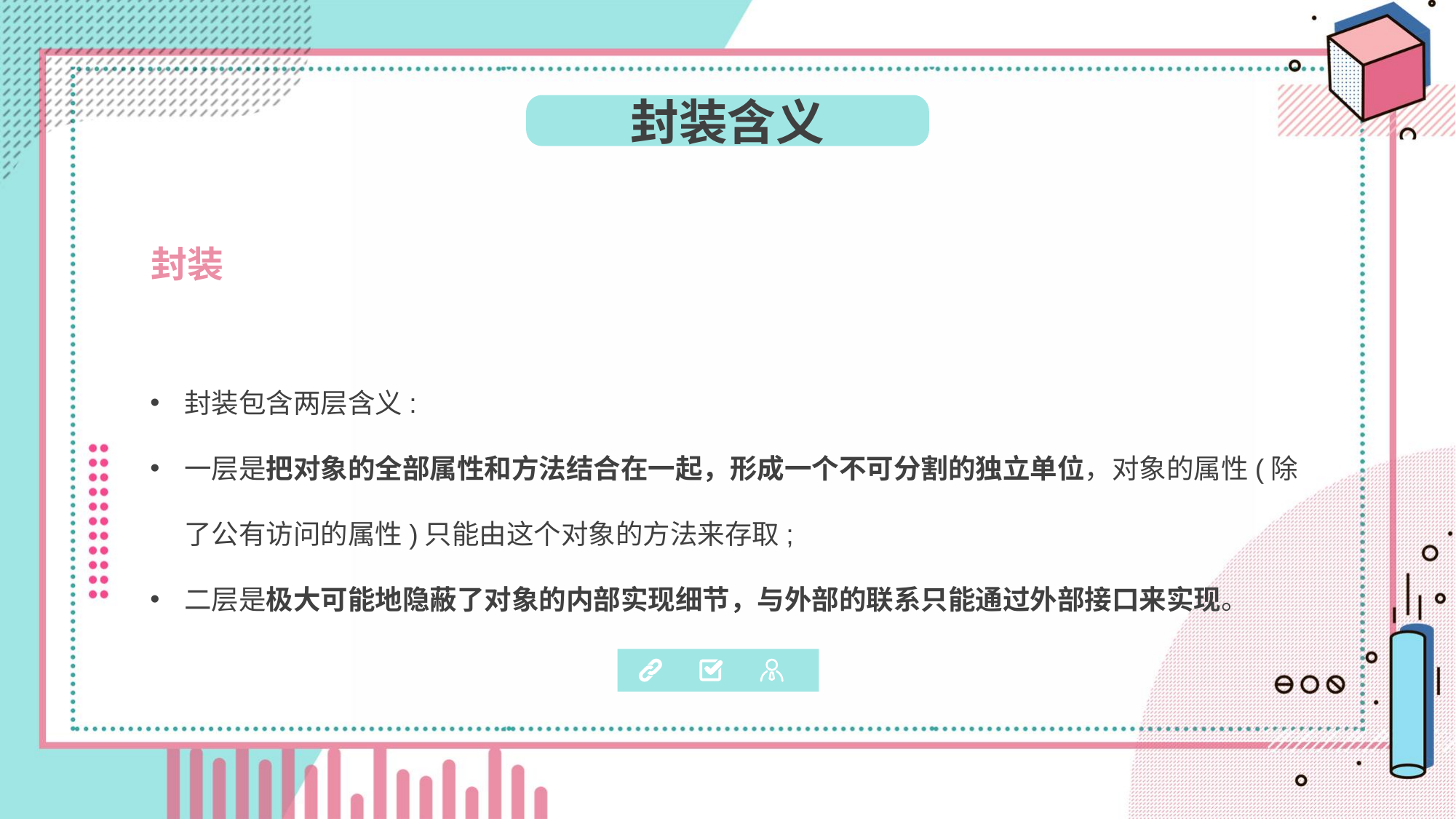

封装含义
封装
封装包含两层含义:
一层是把对象的全部属性和方法结合在一起，形成一个不可分割的独立单位，对象的属性(除了公有访问的属性)只能由这个对象的方法来存取;
二层是极大可能地隐蔽了对象的内部实现细节，与外部的联系只能通过外部接口来实现。